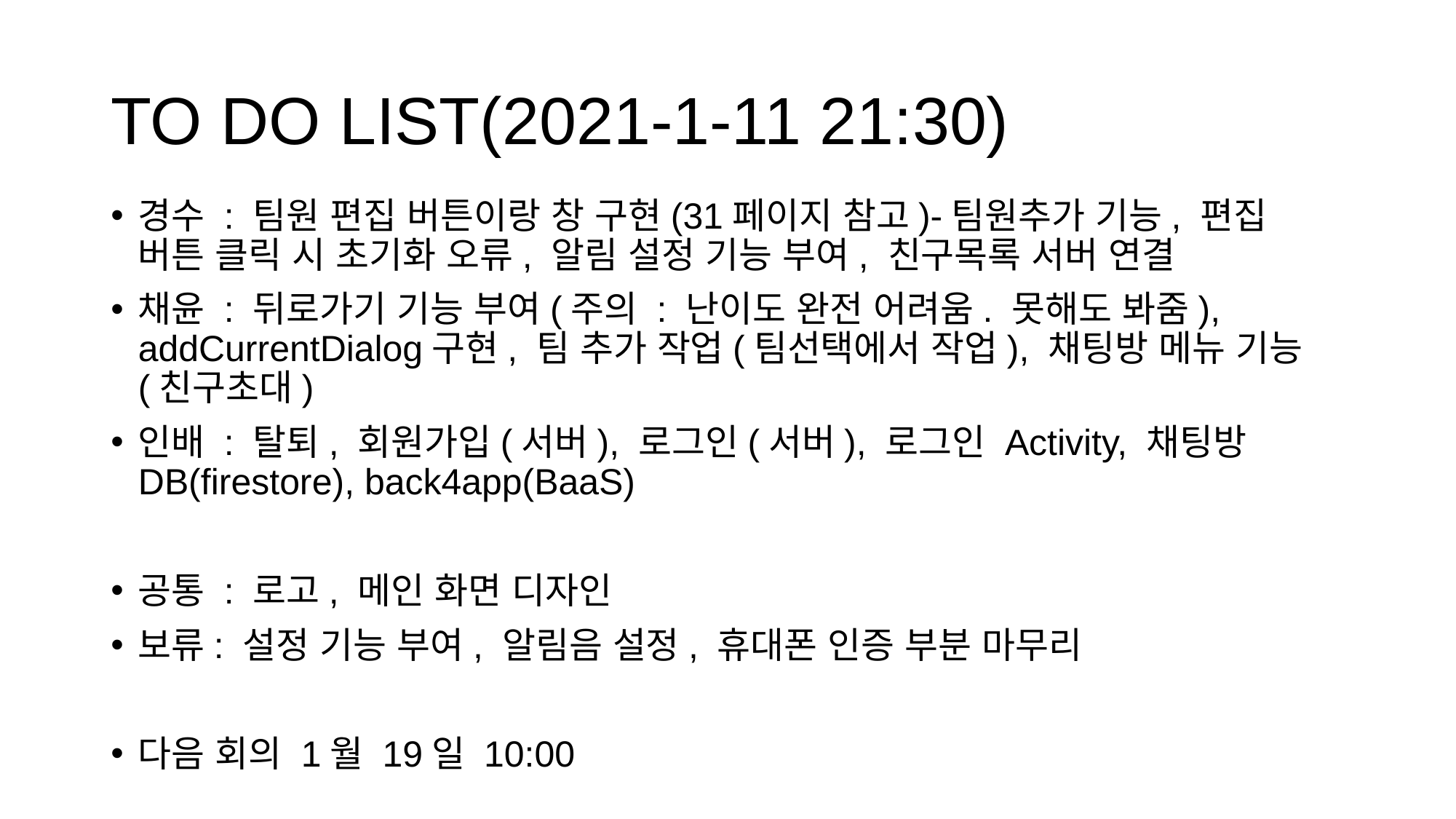

# TO DO LIST(2021-1-11 21:30)
경수 : 팀원 편집 버튼이랑 창 구현(31페이지 참고)-팀원추가 기능, 편집 버튼 클릭 시 초기화 오류, 알림 설정 기능 부여, 친구목록 서버 연결
채윤 : 뒤로가기 기능 부여(주의 : 난이도 완전 어려움. 못해도 봐줌), addCurrentDialog구현, 팀 추가 작업(팀선택에서 작업), 채팅방 메뉴 기능(친구초대)
인배 : 탈퇴, 회원가입(서버), 로그인(서버), 로그인 Activity, 채팅방 DB(firestore), back4app(BaaS)

공통 : 로고, 메인 화면 디자인
보류: 설정 기능 부여, 알림음 설정, 휴대폰 인증 부분 마무리

다음 회의 1월 19일 10:00